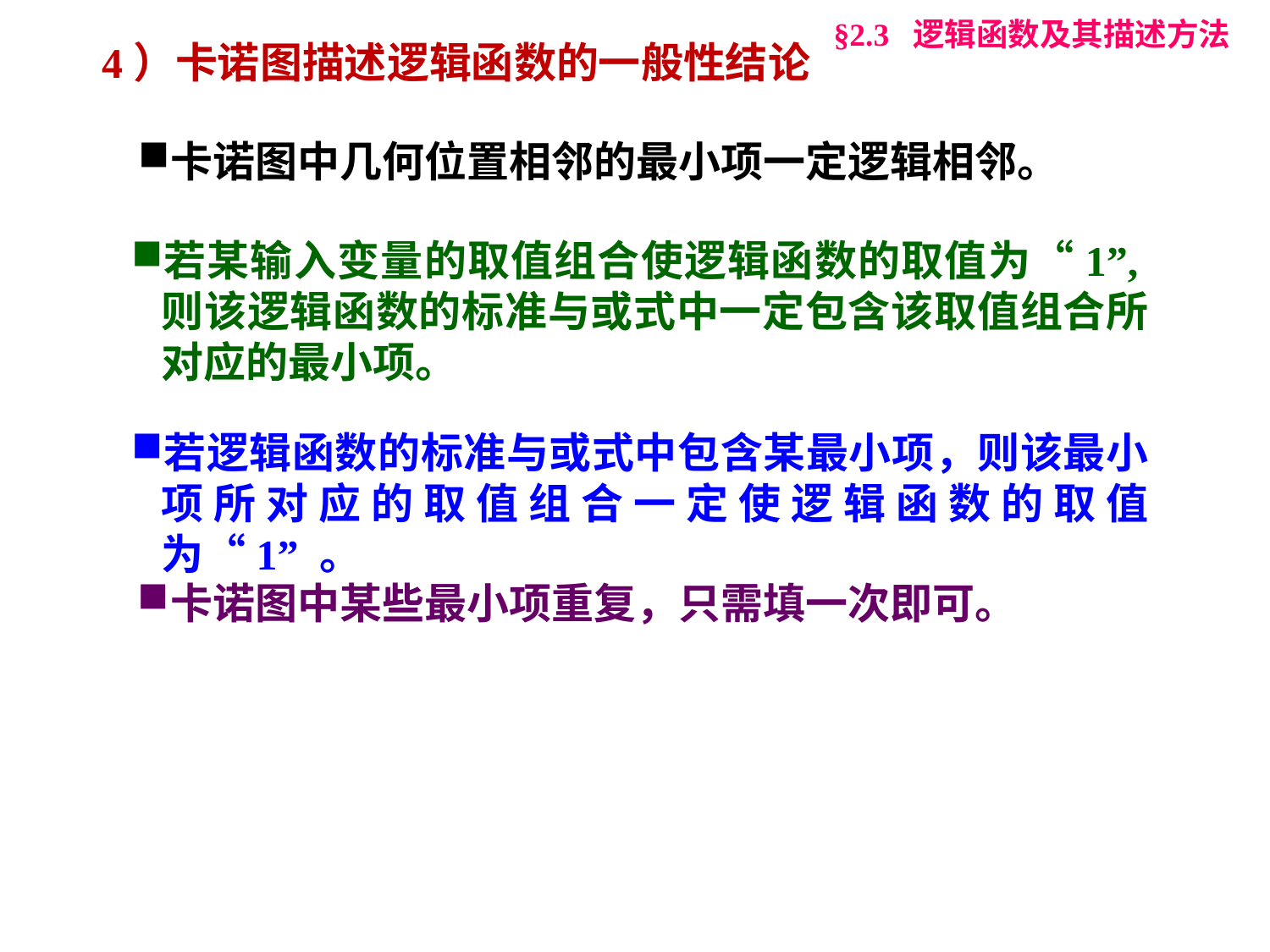

§2.3  逻辑函数及其描述方法
4）卡诺图描述逻辑函数的一般性结论
卡诺图中几何位置相邻的最小项一定逻辑相邻。
若某输入变量的取值组合使逻辑函数的取值为“1”,则该逻辑函数的标准与或式中一定包含该取值组合所对应的最小项。
若逻辑函数的标准与或式中包含某最小项，则该最小项所对应的取值组合一定使逻辑函数的取值为“1” 。
卡诺图中某些最小项重复，只需填一次即可。